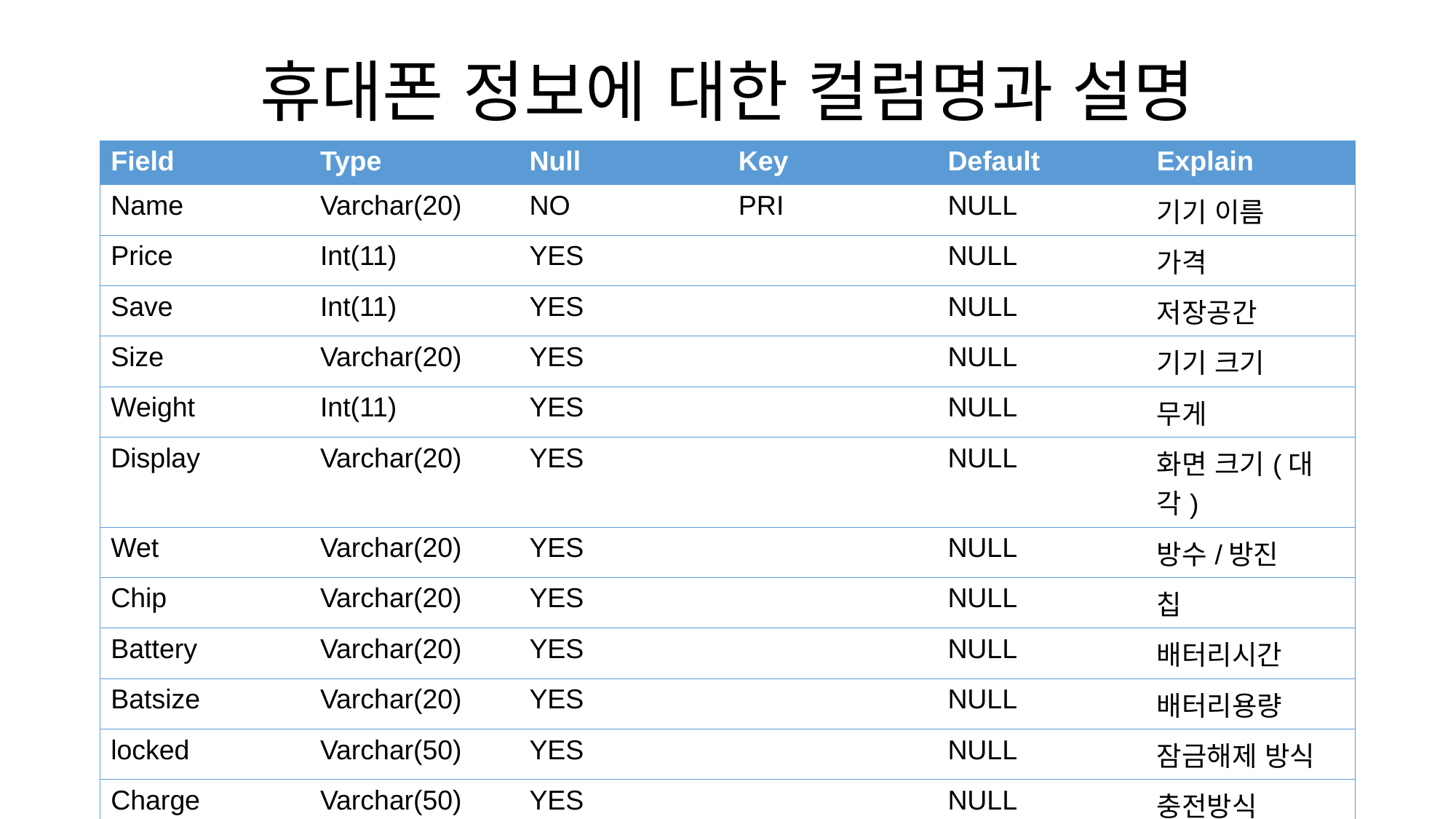

# 휴대폰 정보에 대한 컬럼명과 설명
| Field | Type | Null | Key | Default | Explain |
| --- | --- | --- | --- | --- | --- |
| Name | Varchar(20) | NO | PRI | NULL | 기기 이름 |
| Price | Int(11) | YES |  | NULL | 가격 |
| Save | Int(11) | YES |  | NULL | 저장공간 |
| Size | Varchar(20) | YES |  | NULL | 기기 크기 |
| Weight | Int(11) | YES |  | NULL | 무게 |
| Display | Varchar(20) | YES |  | NULL | 화면 크기(대각) |
| Wet | Varchar(20) | YES |  | NULL | 방수/방진 |
| Chip | Varchar(20) | YES |  | NULL | 칩 |
| Battery | Varchar(20) | YES |  | NULL | 배터리시간 |
| Batsize | Varchar(20) | YES |  | NULL | 배터리용량 |
| locked | Varchar(50) | YES |  | NULL | 잠금해제 방식 |
| Charge | Varchar(50) | YES |  | NULL | 충전방식 |
| Os | Varchar(20) | YES |  | NULL | 운영체제 |
| imagelink | Varchar(100) | YES |  | NULL | 제품사진 링크 |